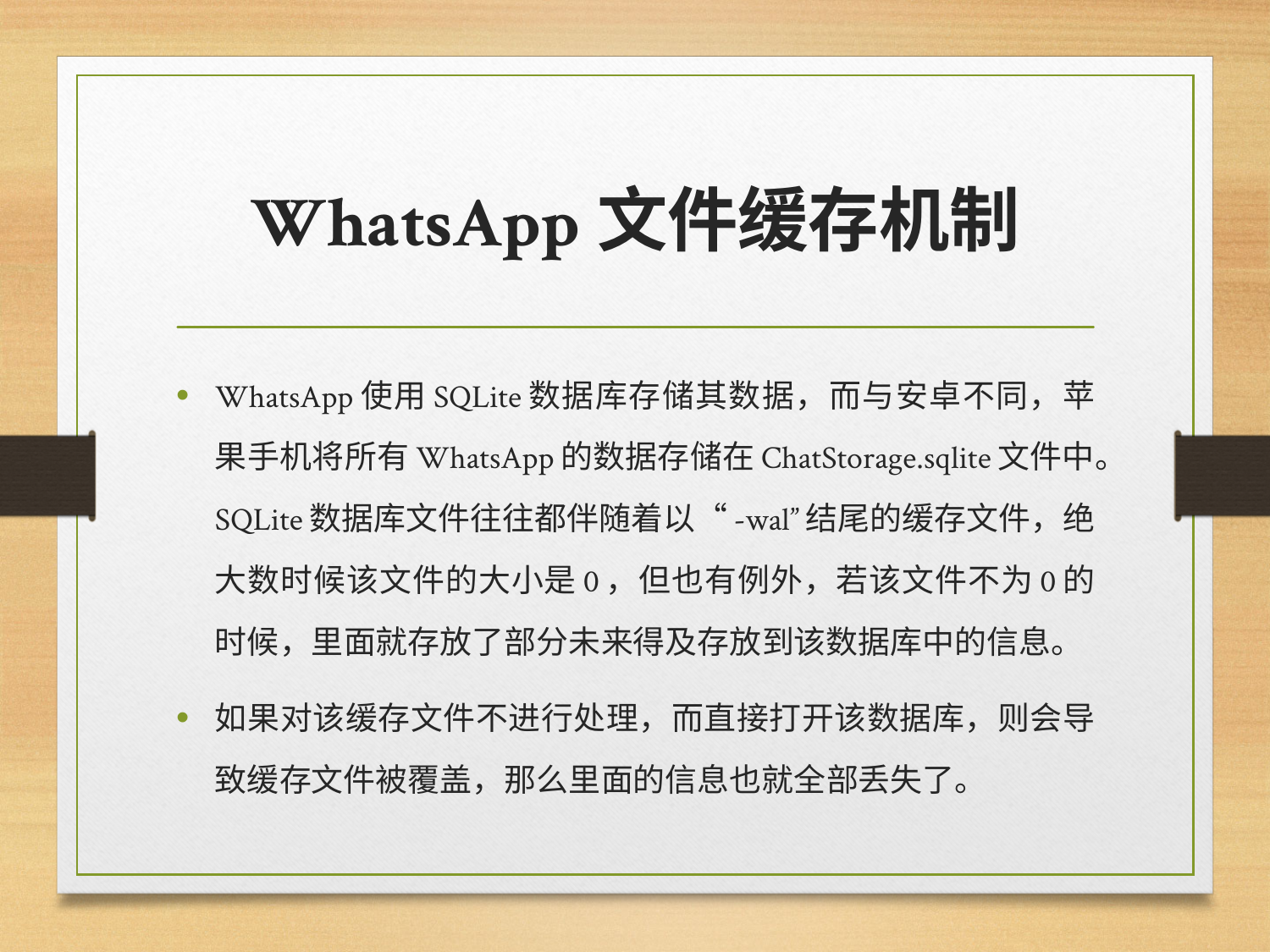

# WhatsApp文件缓存机制
WhatsApp使用SQLite数据库存储其数据，而与安卓不同，苹果手机将所有WhatsApp的数据存储在ChatStorage.sqlite文件中。SQLite数据库文件往往都伴随着以“-wal”结尾的缓存文件，绝大数时候该文件的大小是0，但也有例外，若该文件不为0的时候，里面就存放了部分未来得及存放到该数据库中的信息。
如果对该缓存文件不进行处理，而直接打开该数据库，则会导致缓存文件被覆盖，那么里面的信息也就全部丢失了。